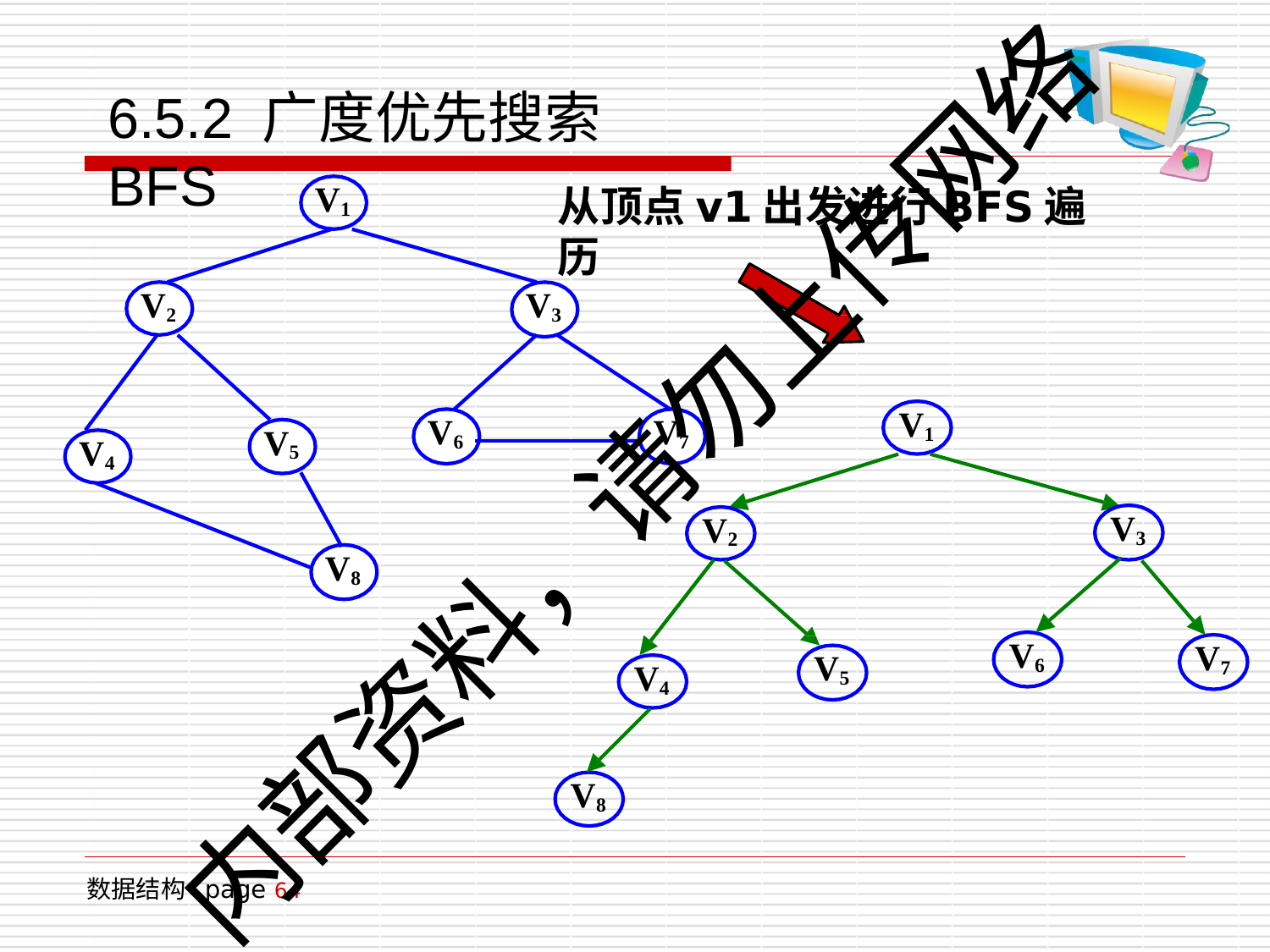

# 6.5.2 广度优先搜索BFS

V1

从顶点v1出发进行BFS遍历

V2
V3

V1

V6
V7

V5

V4

内部资料，请勿上传网络

V3

V2

V8

V6

V7

V5

V4

V8

数据结构 page 64